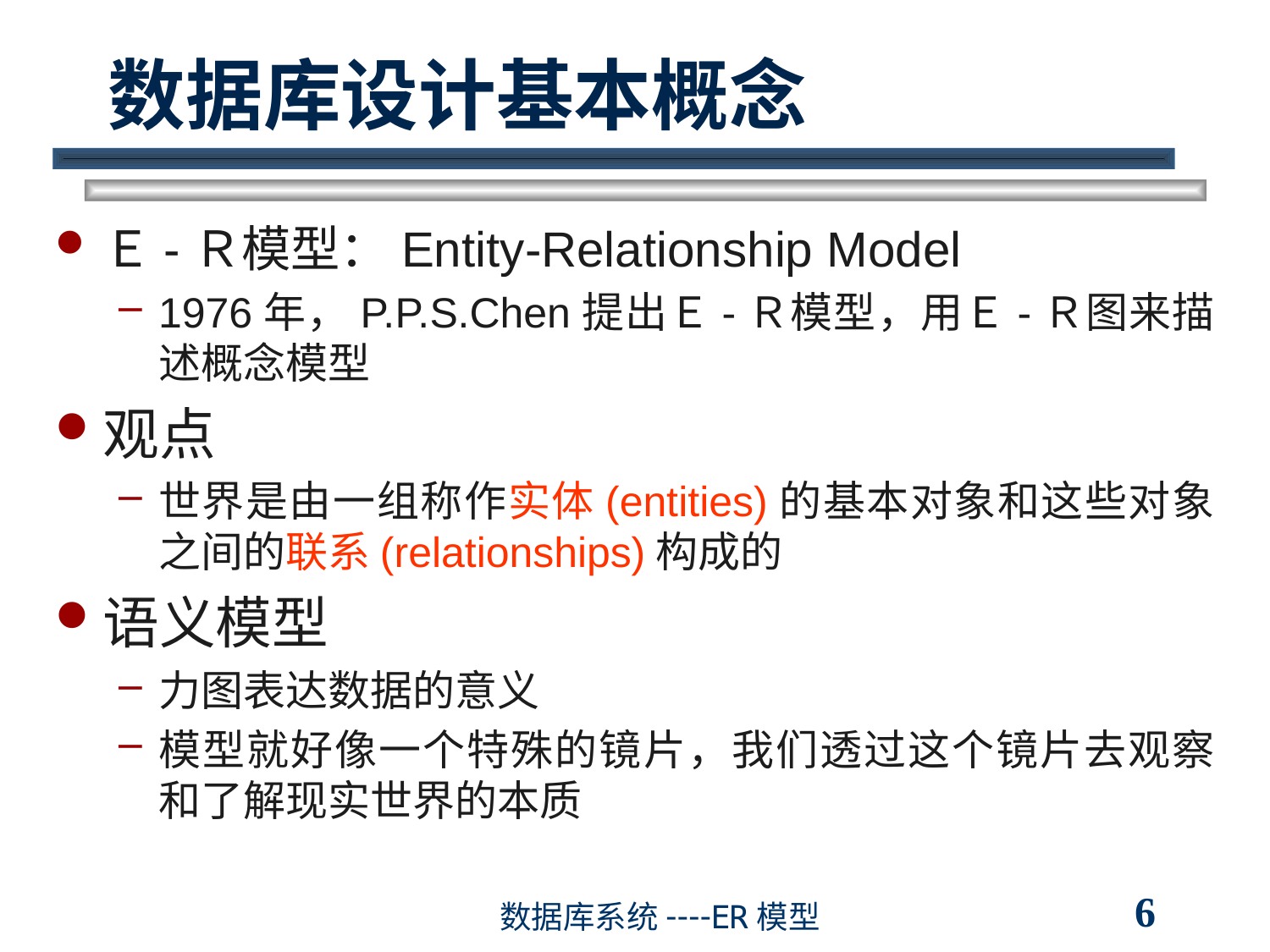

# 数据库设计基本概念
Ｅ-Ｒ模型：Entity-Relationship Model
1976年，P.P.S.Chen提出Ｅ-Ｒ模型，用Ｅ-Ｒ图来描述概念模型
观点
世界是由一组称作实体(entities)的基本对象和这些对象之间的联系(relationships)构成的
语义模型
力图表达数据的意义
模型就好像一个特殊的镜片，我们透过这个镜片去观察和了解现实世界的本质
6
数据库系统----ER模型